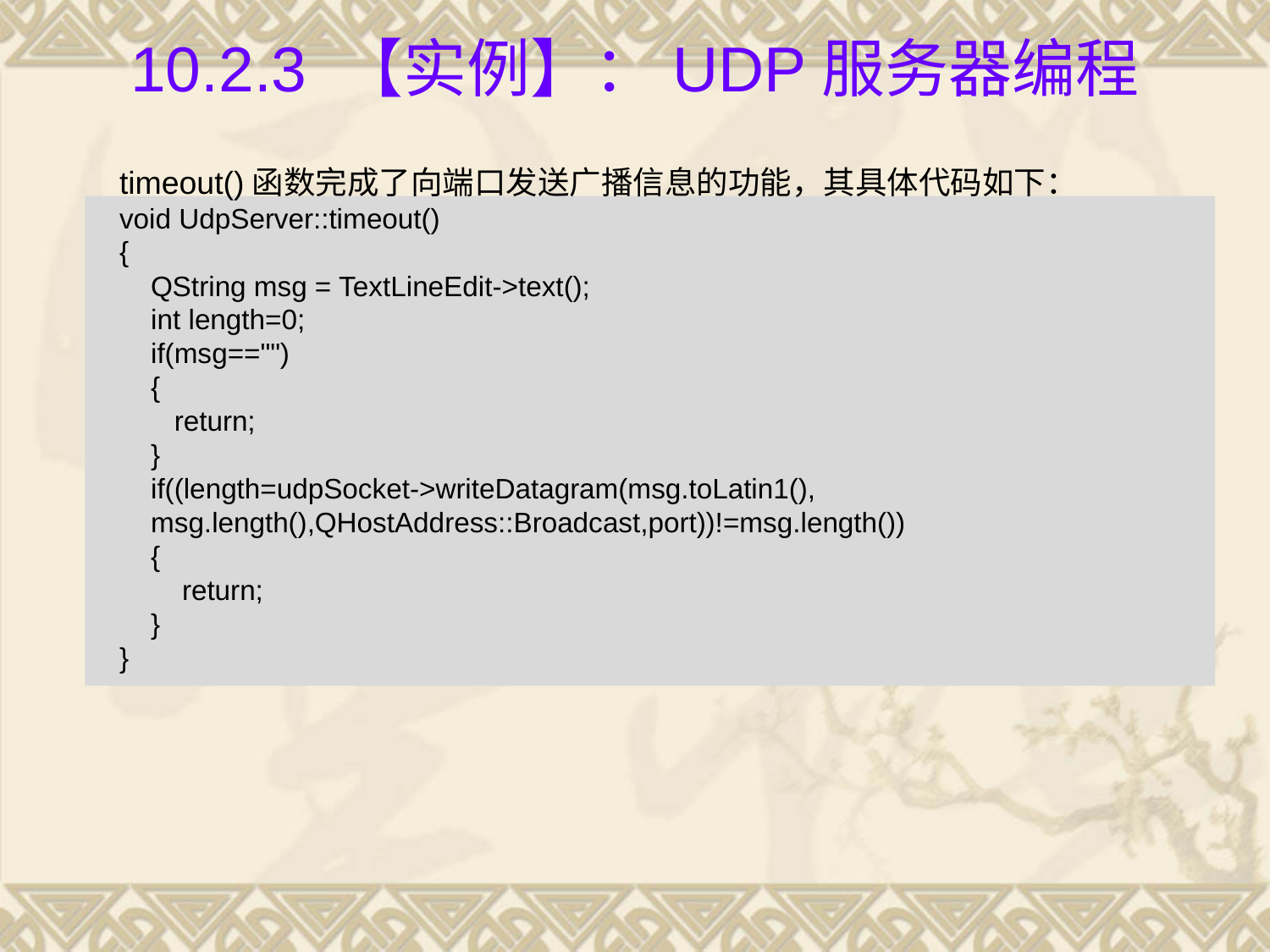

# 10.2.3 【实例】：UDP服务器编程
timeout()函数完成了向端口发送广播信息的功能，其具体代码如下：
void UdpServer::timeout()
{
    QString msg = TextLineEdit->text();
    int length=0;
    if(msg=="")
    {
       return;
    }
    if((length=udpSocket->writeDatagram(msg.toLatin1(),
    msg.length(),QHostAddress::Broadcast,port))!=msg.length())
    {
        return;
    }
}